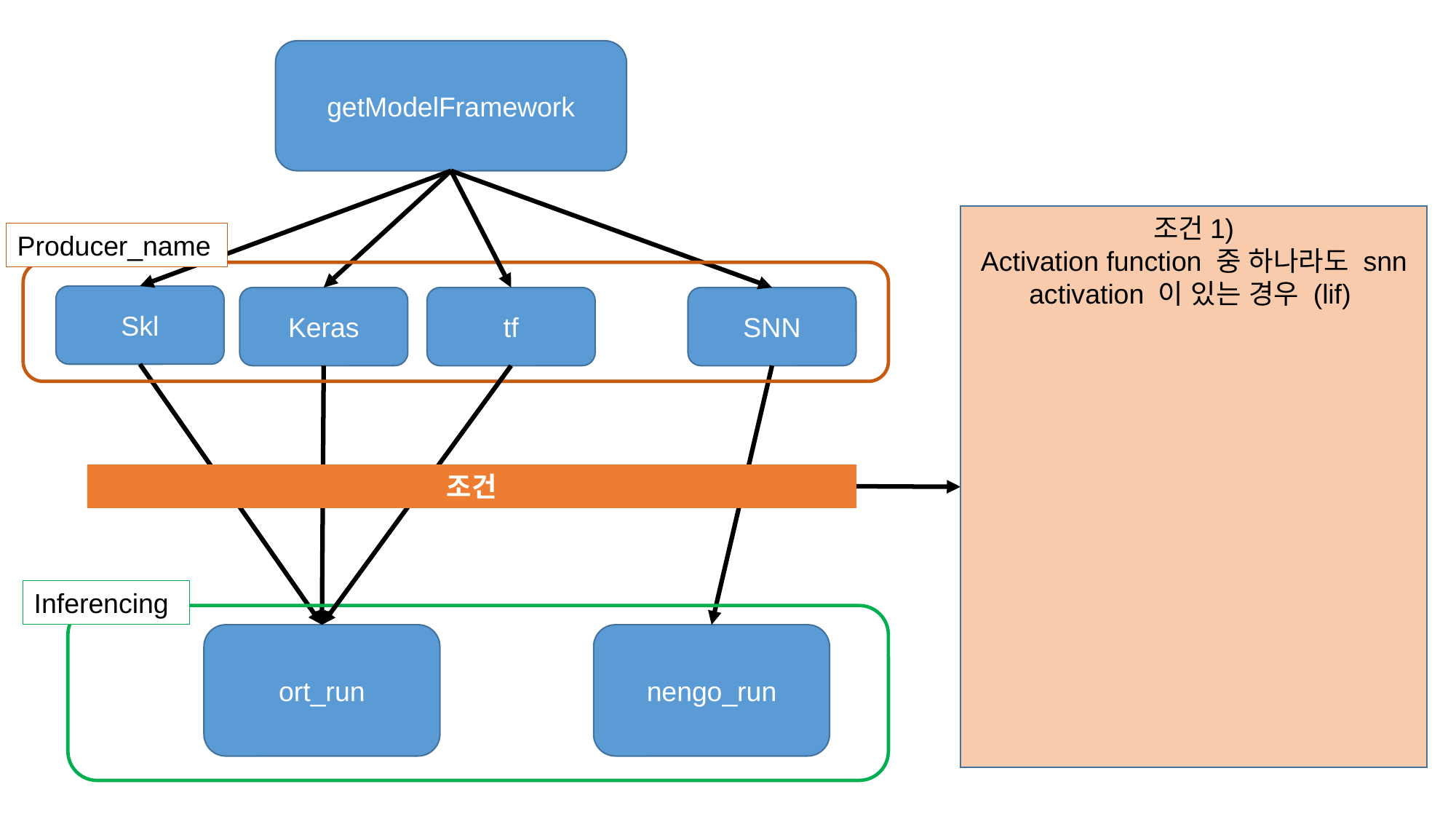

getModelFramework
조건1)
Activation function 중 하나라도 snn activation 이 있는 경우 (lif)
Producer_name

Skl
Keras
tf
SNN
조건
Inferencing

ort_run
nengo_run